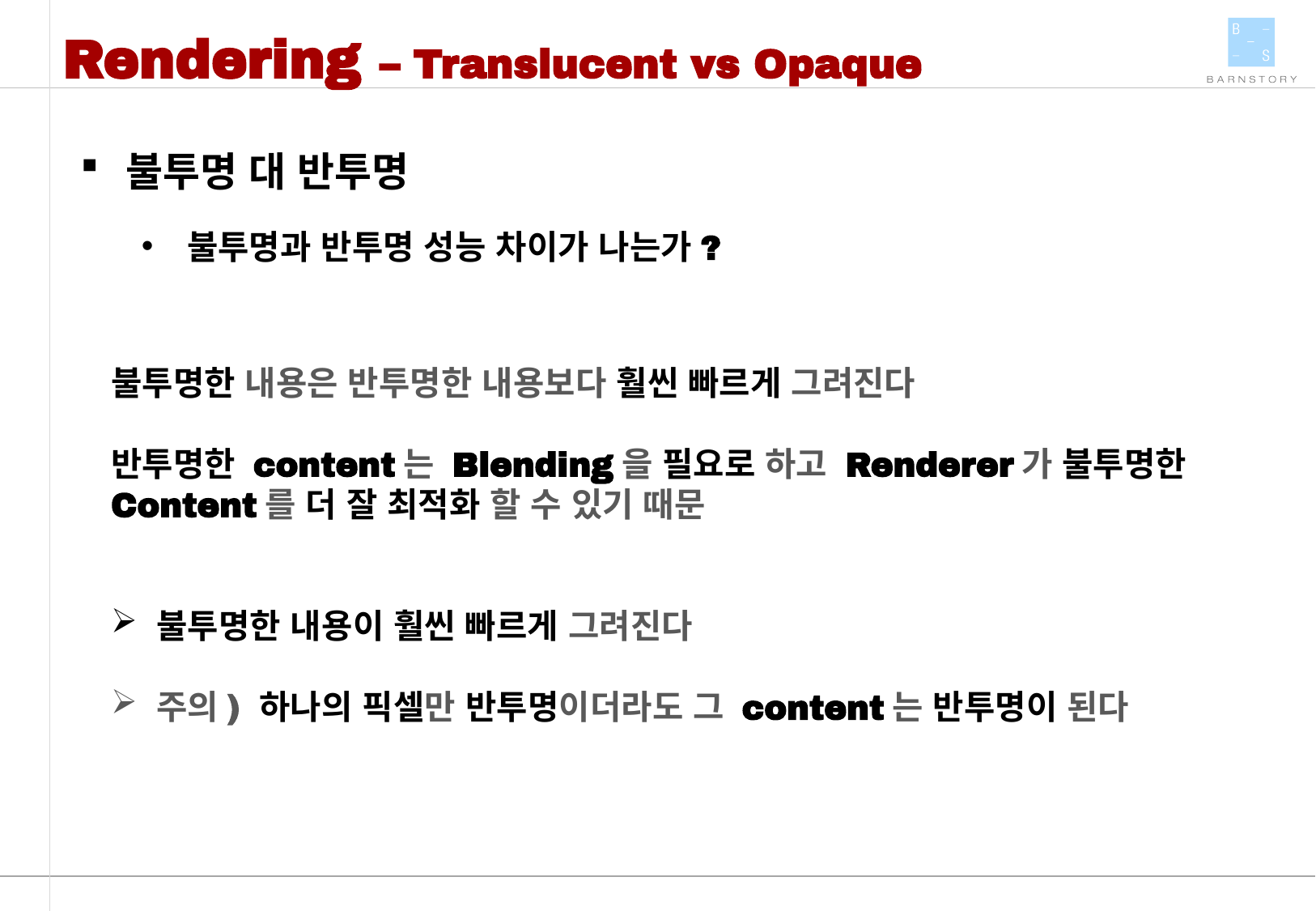

Rendering – Translucent vs Opaque
불투명 대 반투명
불투명과 반투명 성능 차이가 나는가?
불투명한 내용은 반투명한 내용보다 훨씬 빠르게 그려진다

반투명한 content는 Blending을 필요로 하고 Renderer가 불투명한
Content를 더 잘 최적화 할 수 있기 때문

불투명한 내용이 훨씬 빠르게 그려진다

주의) 하나의 픽셀만 반투명이더라도 그 content는 반투명이 된다